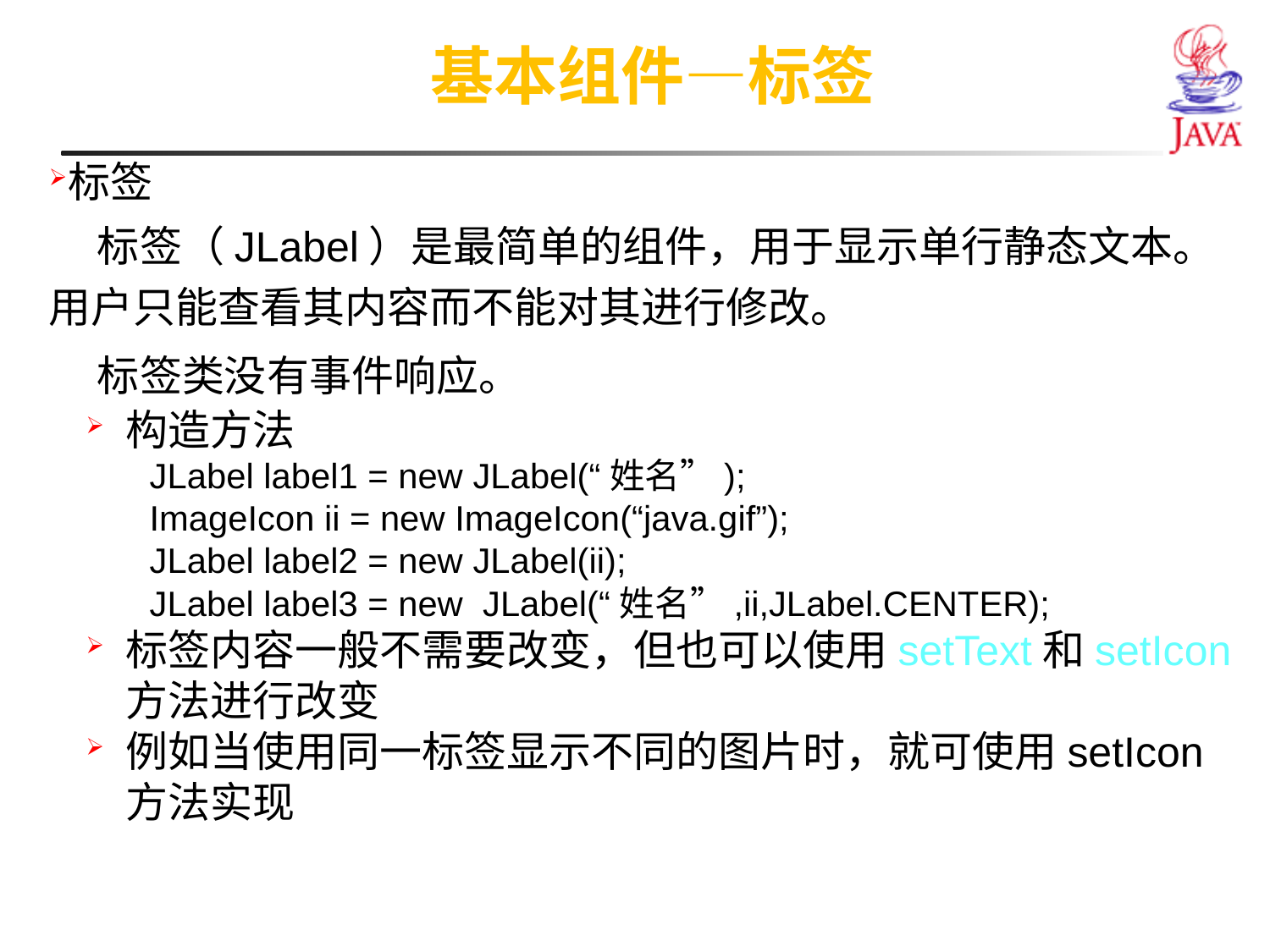

基本组件—标签

标签
    标签（JLabel）是最简单的组件，用于显示单行静态文本。用户只能查看其内容而不能对其进行修改。
    标签类没有事件响应。
构造方法
JLabel label1 = new JLabel(“姓名”);
ImageIcon ii = new ImageIcon(“java.gif”);
JLabel label2 = new JLabel(ii);
JLabel label3 = new  JLabel(“姓名”,ii,JLabel.CENTER);
标签内容一般不需要改变，但也可以使用setText和setIcon方法进行改变
例如当使用同一标签显示不同的图片时，就可使用setIcon方法实现